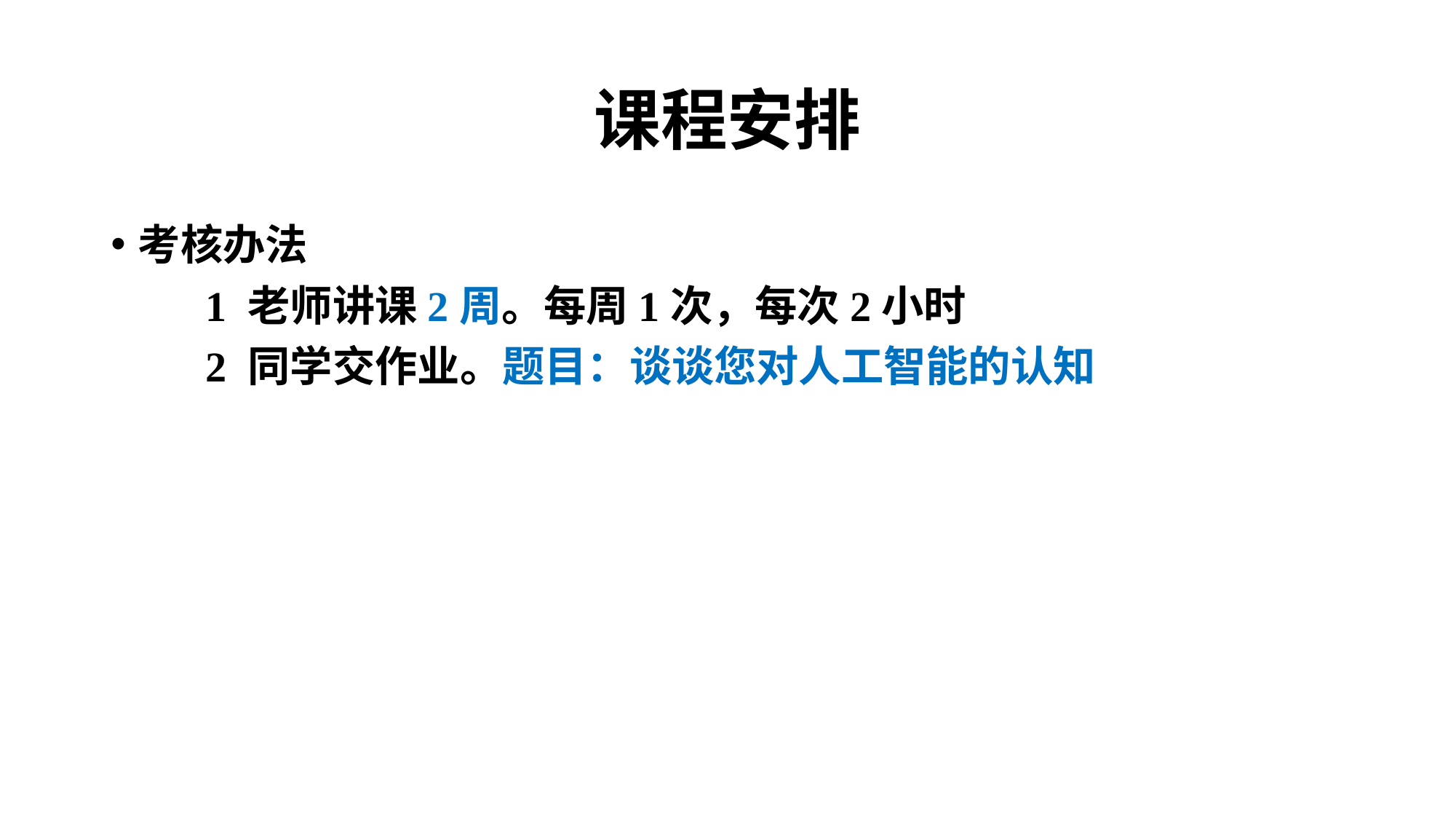

# 课程安排
考核办法
         1 老师讲课2周。每周1次，每次2小时
         2 同学交作业。题目：谈谈您对人工智能的认知